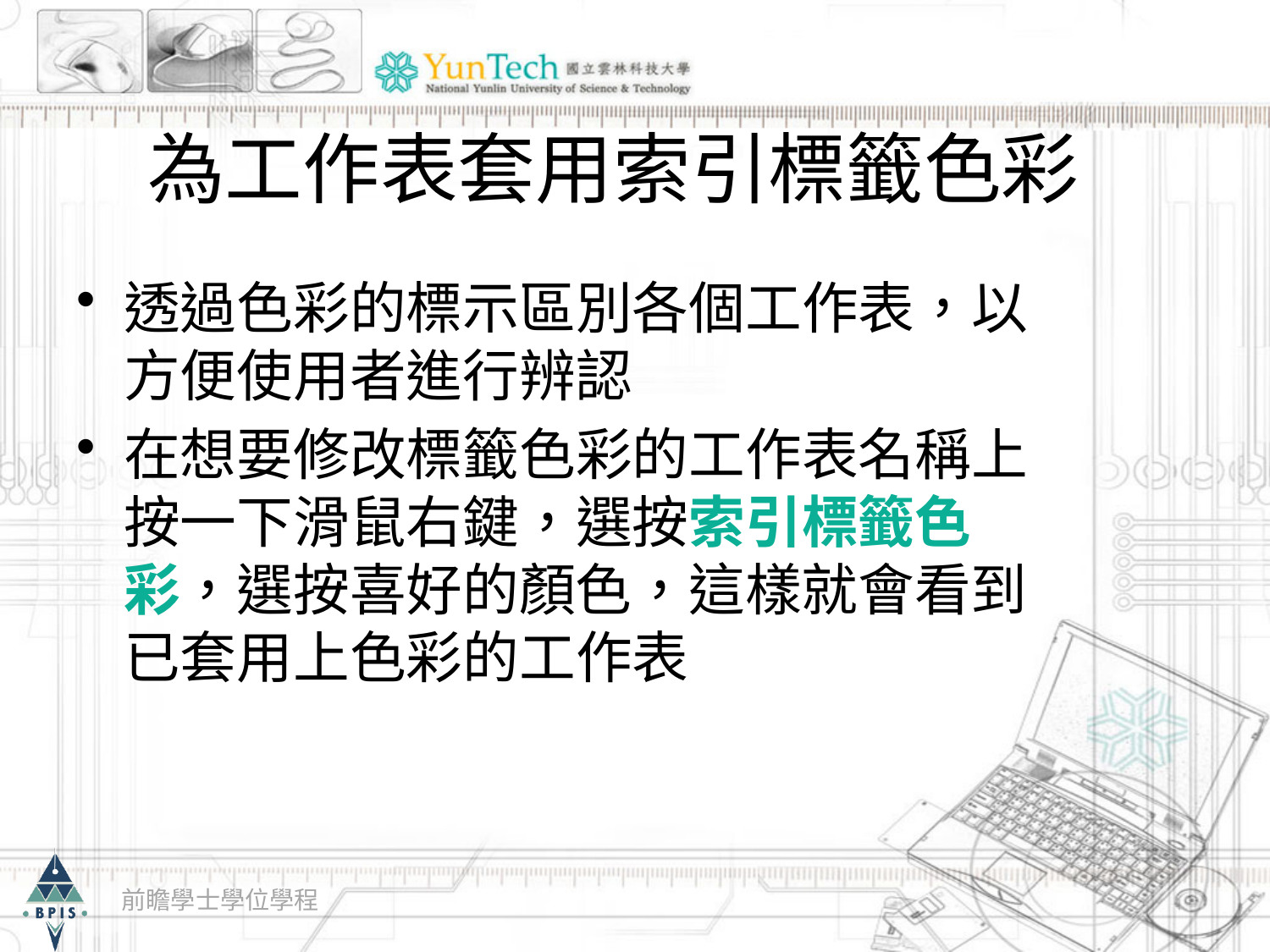

# 為工作表套用索引標籤色彩
透過色彩的標示區別各個工作表，以方便使用者進行辨認
在想要修改標籤色彩的工作表名稱上按一下滑鼠右鍵，選按索引標籤色彩，選按喜好的顏色，這樣就會看到已套用上色彩的工作表